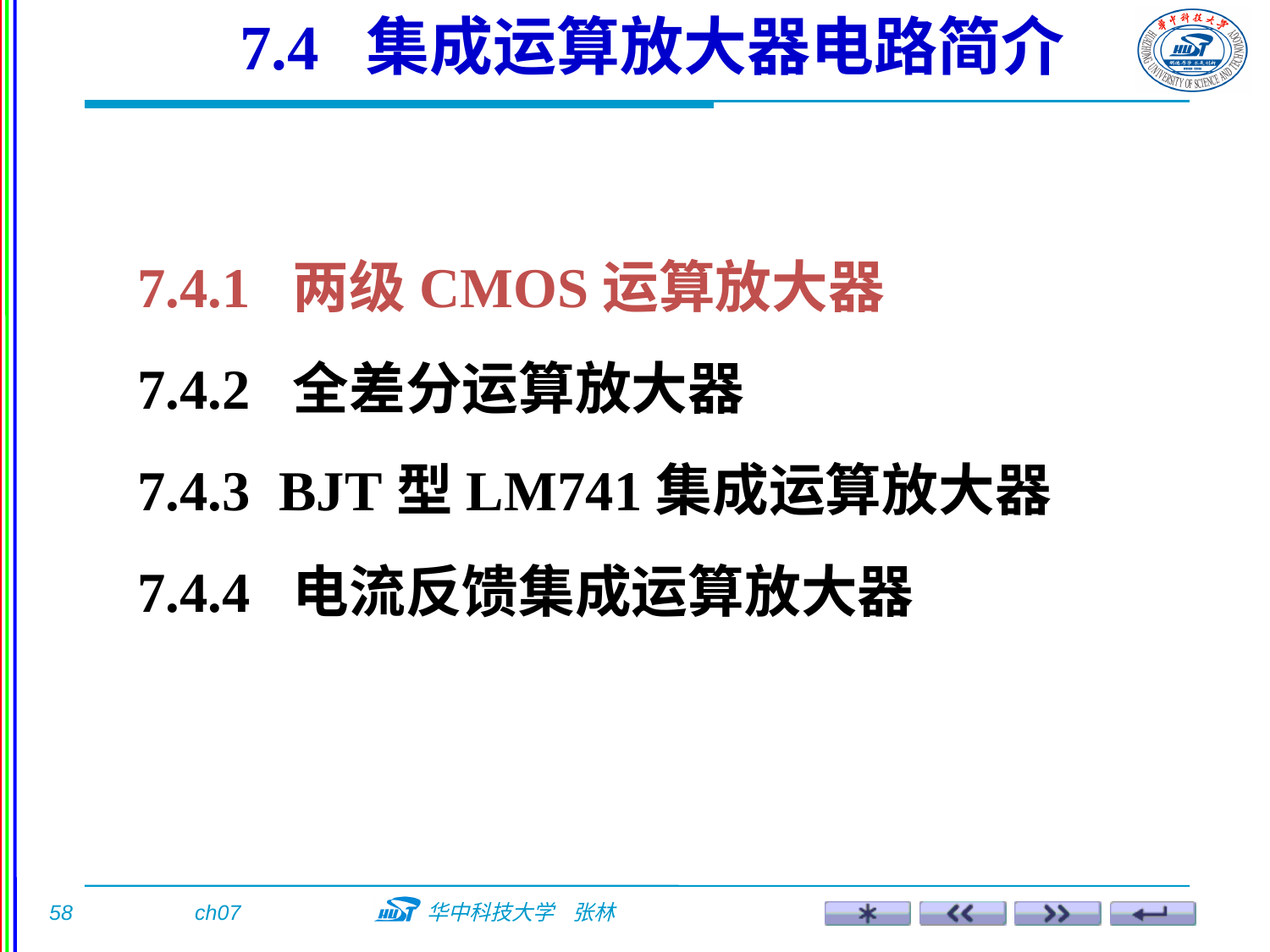

7.4  集成运算放大器电路简介
7.4.1  两级CMOS运算放大器
7.4.2  全差分运算放大器
7.4.3  BJT型LM741集成运算放大器
7.4.4  电流反馈集成运算放大器